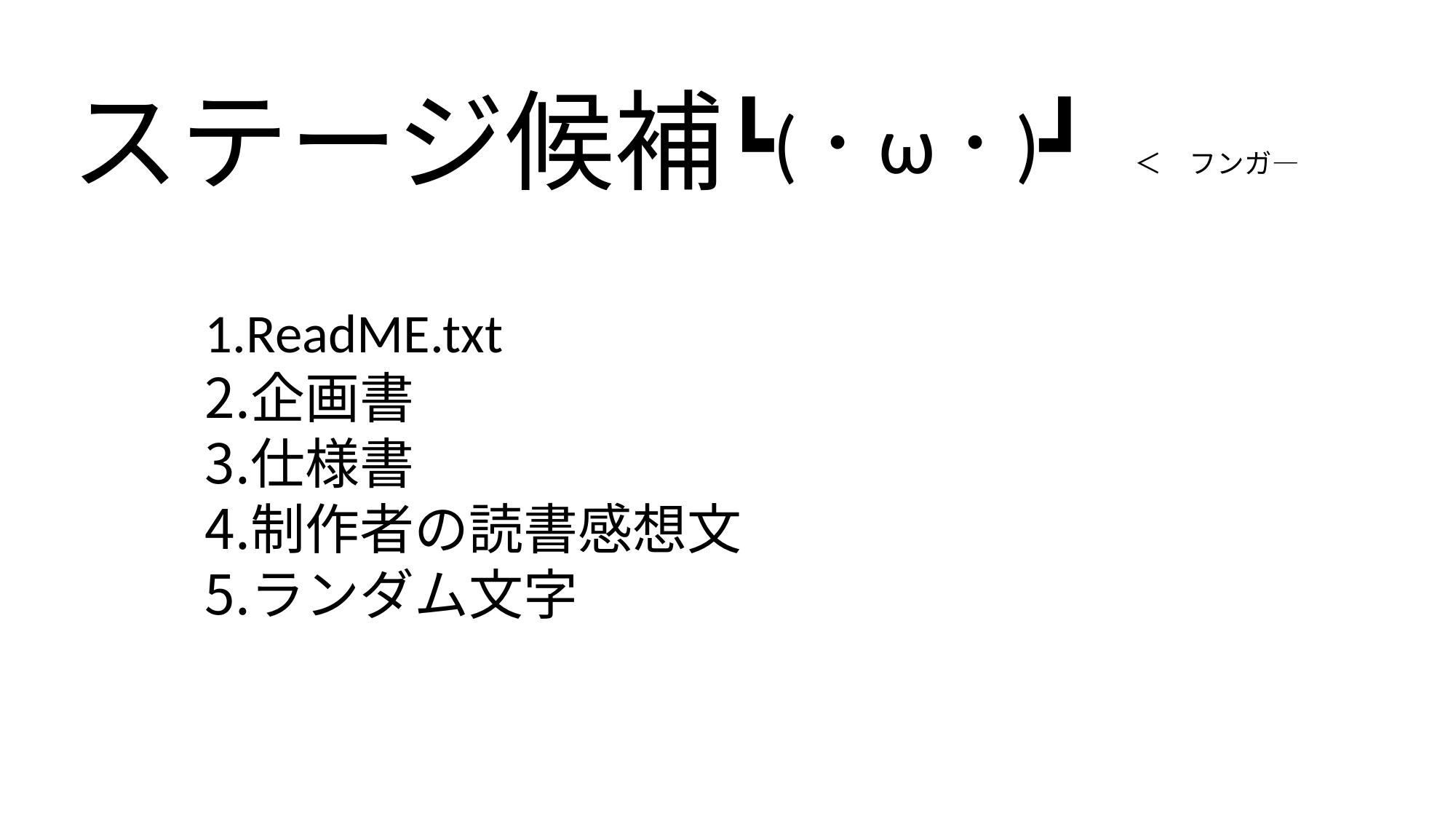

ステージ候補
┗(･ω･)┛ ＜　フンガ―
ReadME.txt
企画書
仕様書
制作者の読書感想文
ランダム文字